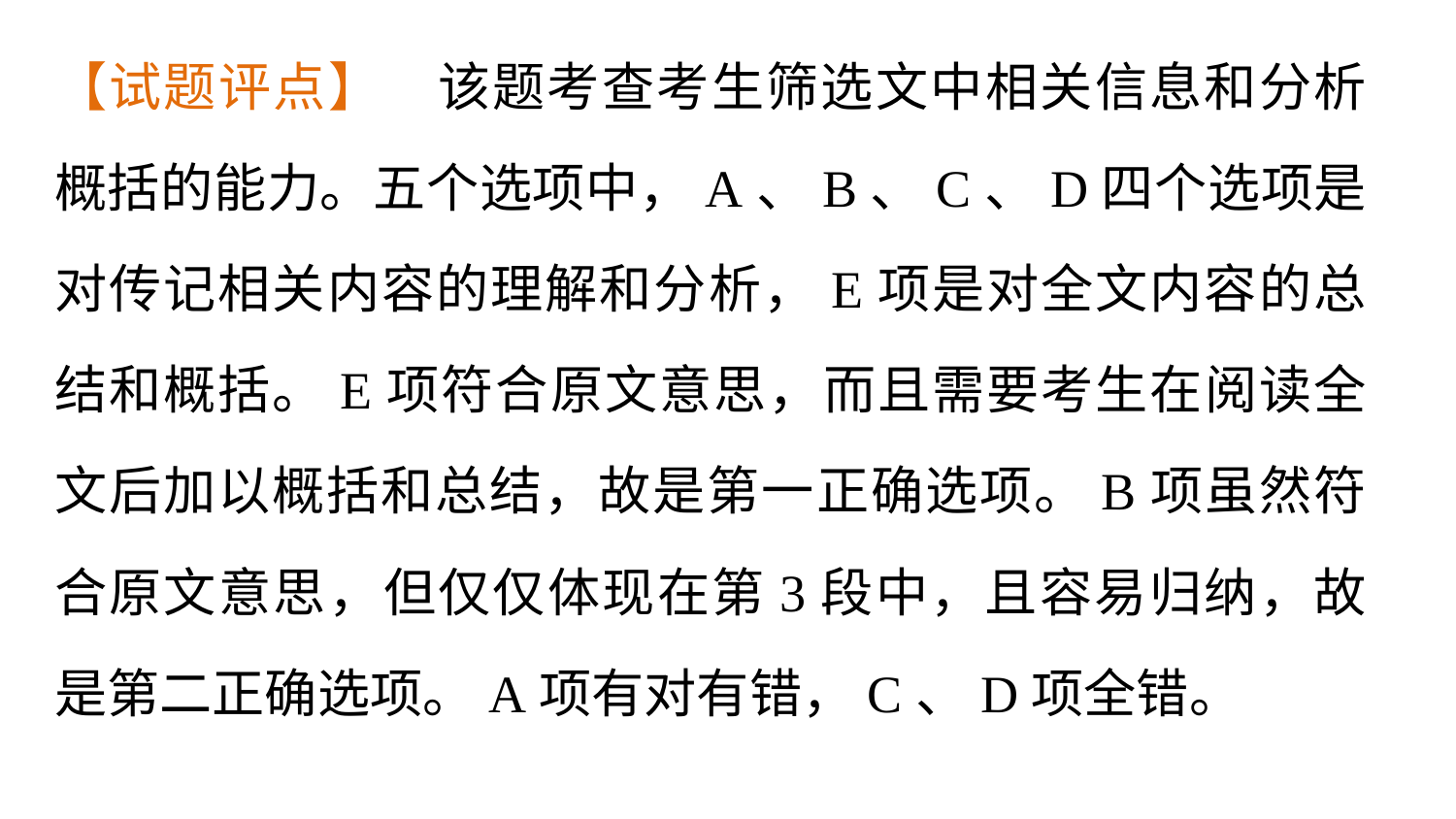

【试题评点】　该题考查考生筛选文中相关信息和分析概括的能力。五个选项中，A、B、C、D四个选项是对传记相关内容的理解和分析，E项是对全文内容的总结和概括。E项符合原文意思，而且需要考生在阅读全文后加以概括和总结，故是第一正确选项。B项虽然符合原文意思，但仅仅体现在第3段中，且容易归纳，故是第二正确选项。A项有对有错，C、D项全错。